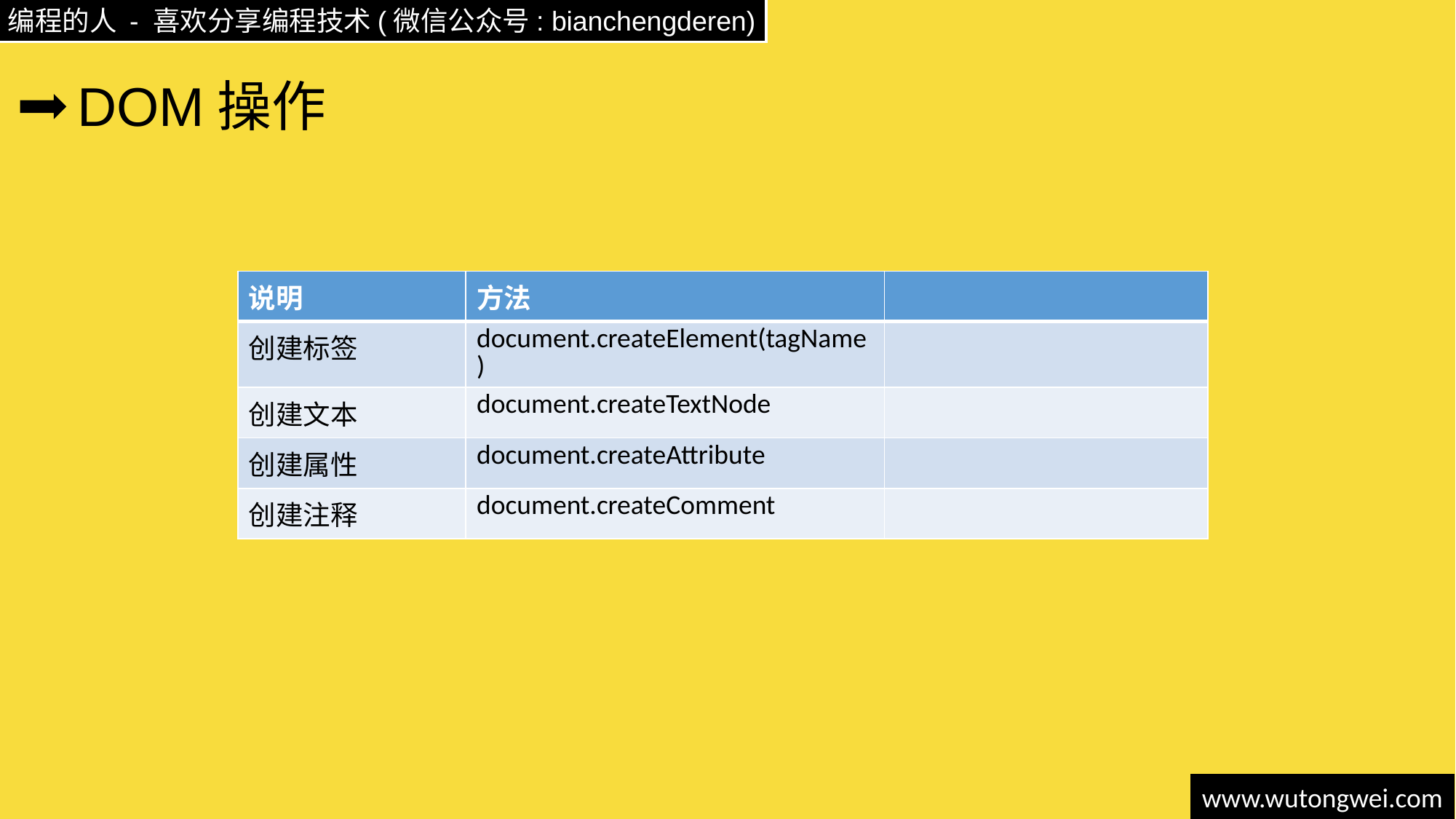

# DOM操作
| 说明 | 方法 |  |
| --- | --- | --- |
| 创建标签 | document.createElement(tagName) |  |
| 创建文本 | document.createTextNode |  |
| 创建属性 | document.createAttribute |  |
| 创建注释 | document.createComment |  |